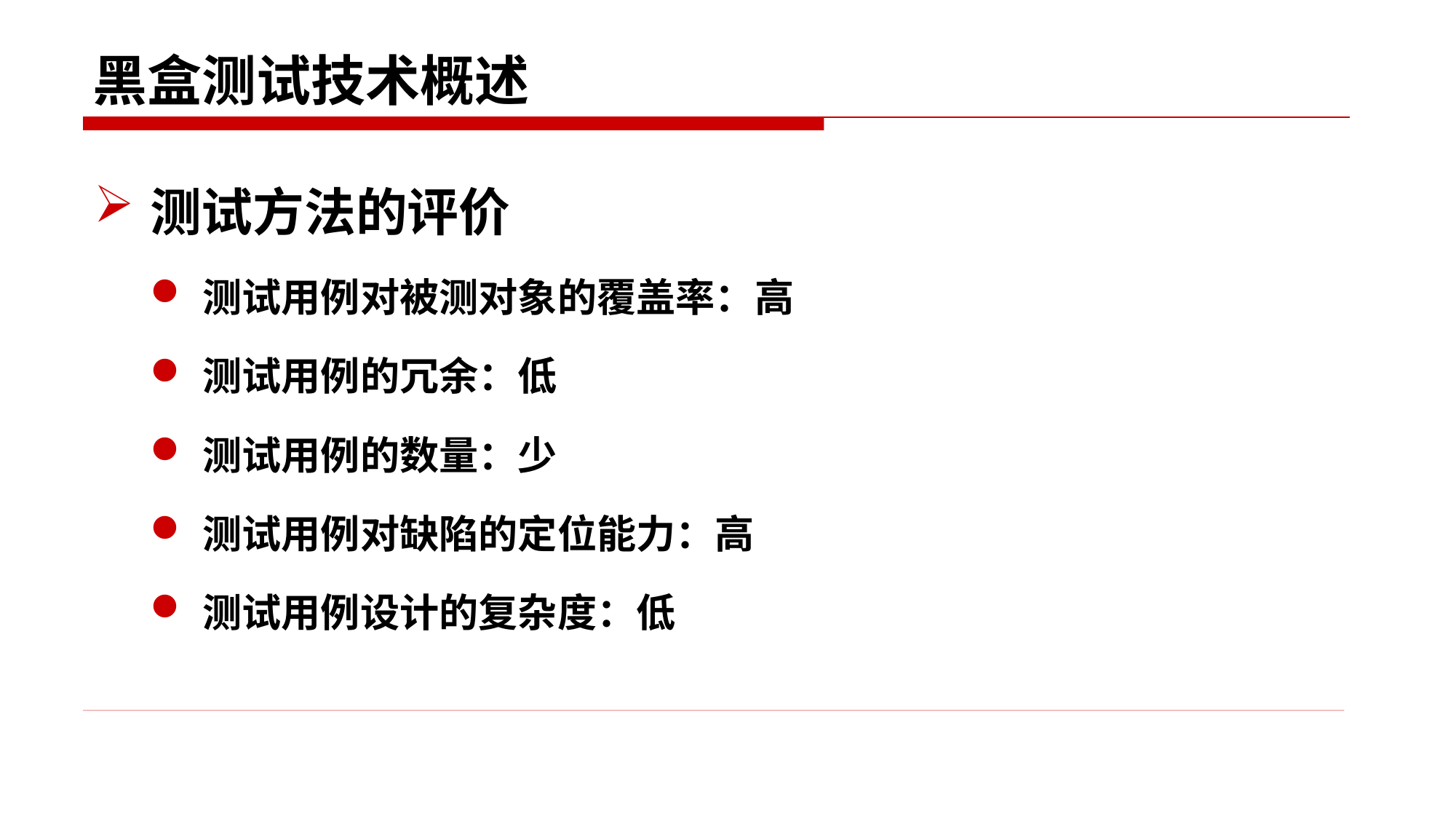

# 黑盒测试技术概述
测试方法的评价
测试用例对被测对象的覆盖率：高
测试用例的冗余：低
测试用例的数量：少
测试用例对缺陷的定位能力：高
测试用例设计的复杂度：低